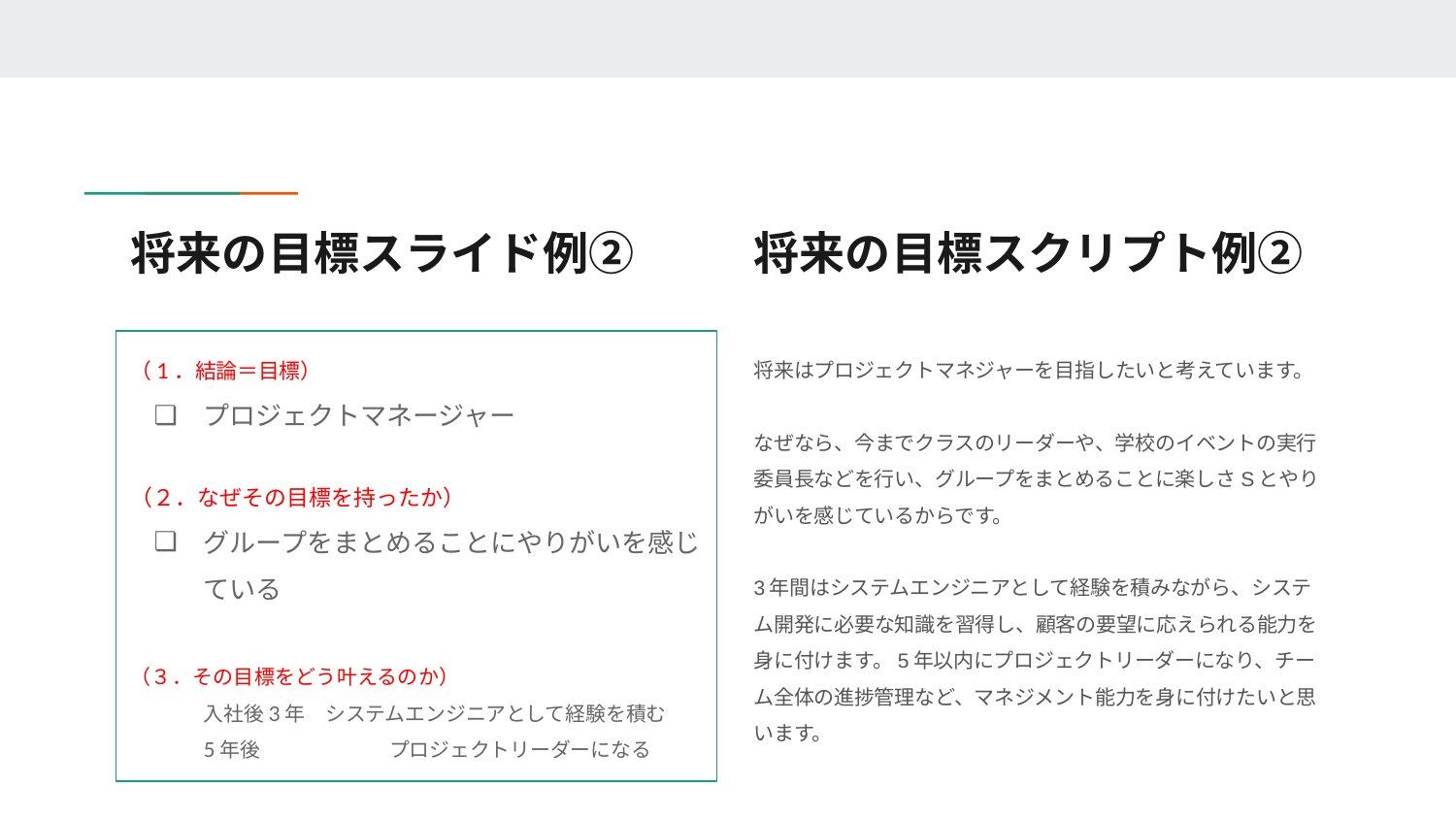

# 将来の目標スライド例②
将来の目標スクリプト例②
（1．結論＝目標）
プロジェクトマネージャー

（２．なぜその目標を持ったか）
グループをまとめることにやりがいを感じている

（３．その目標をどう叶えるのか）
入社後3年　システムエンジニアとして経験を積む
5年後	　　プロジェクトリーダーになる
将来はプロジェクトマネジャーを目指したいと考えています。

なぜなら、今までクラスのリーダーや、学校のイベントの実行委員長などを行い、グループをまとめることに楽しさSとやりがいを感じているからです。

3年間はシステムエンジニアとして経験を積みながら、システム開発に必要な知識を習得し、顧客の要望に応えられる能力を身に付けます。5年以内にプロジェクトリーダーになり、チーム全体の進捗管理など、マネジメント能力を身に付けたいと思います。